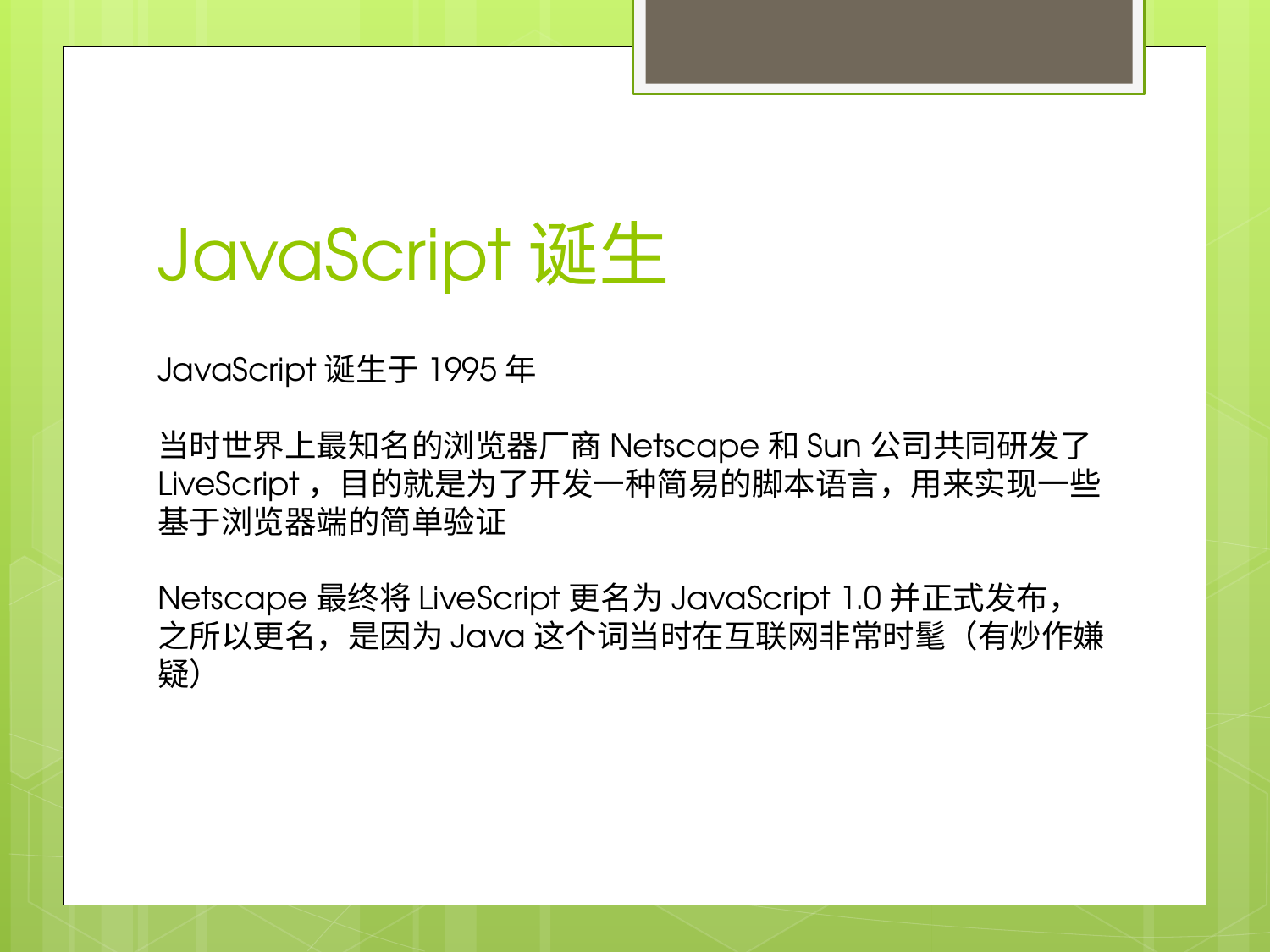

# JavaScript诞生
JavaScript诞生于1995年

当时世界上最知名的浏览器厂商Netscape和Sun公司共同研发了LiveScript，目的就是为了开发一种简易的脚本语言，用来实现一些基于浏览器端的简单验证

Netscape最终将LiveScript更名为JavaScript 1.0并正式发布，之所以更名，是因为Java这个词当时在互联网非常时髦（有炒作嫌疑）